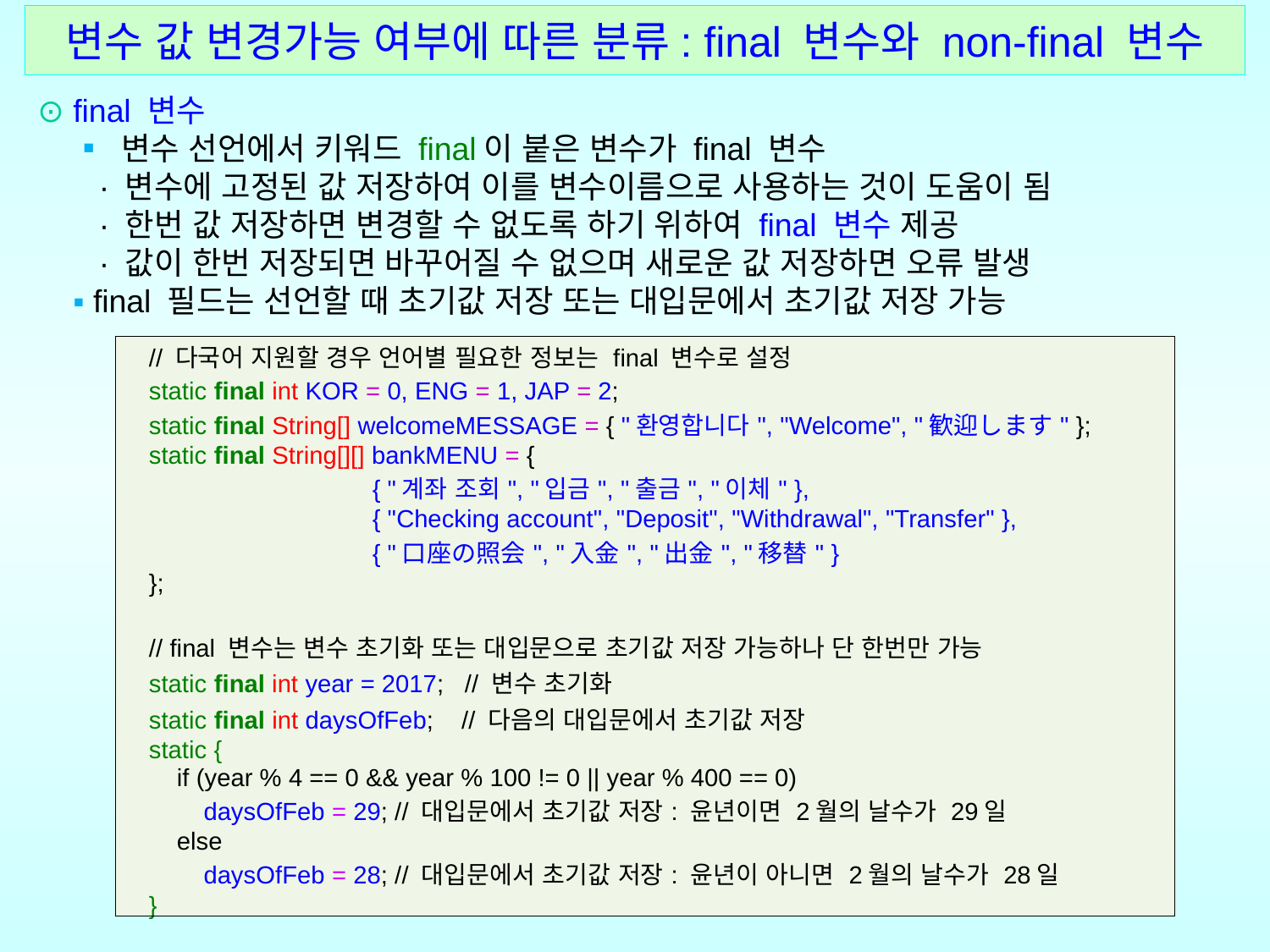

# 변수 값 변경가능 여부에 따른 분류: final 변수와 non-final 변수
⊙ final 변수
    ▪ 변수 선언에서 키워드 final이 붙은 변수가 final 변수
       ∙ 변수에 고정된 값 저장하여 이를 변수이름으로 사용하는 것이 도움이 됨
       ∙ 한번 값 저장하면 변경할 수 없도록 하기 위하여 final 변수 제공
       ∙ 값이 한번 저장되면 바꾸어질 수 없으며 새로운 값 저장하면 오류 발생
    ▪ final 필드는 선언할 때 초기값 저장 또는 대입문에서 초기값 저장 가능

| // 다국어 지원할 경우 언어별 필요한 정보는 final 변수로 설정 static final int KOR = 0, ENG = 1, JAP = 2; static final String[] welcomeMESSAGE = { "환영합니다", "Welcome", "歓迎します" }; static final String[][] bankMENU = { { "계좌 조회", "입금", "출금", "이체" }, { "Checking account", "Deposit", "Withdrawal", "Transfer" }, { "口座の照会", "入金", "出金", "移替" } }; // final 변수는 변수 초기화 또는 대입문으로 초기값 저장 가능하나 단 한번만 가능 static final int year = 2017; // 변수 초기화 static final int daysOfFeb; // 다음의 대입문에서 초기값 저장 static { if (year % 4 == 0 && year % 100 != 0 || year % 400 == 0) daysOfFeb = 29; // 대입문에서 초기값 저장: 윤년이면 2월의 날수가 29일 else daysOfFeb = 28; // 대입문에서 초기값 저장: 윤년이 아니면 2월의 날수가 28일 } |
| --- |